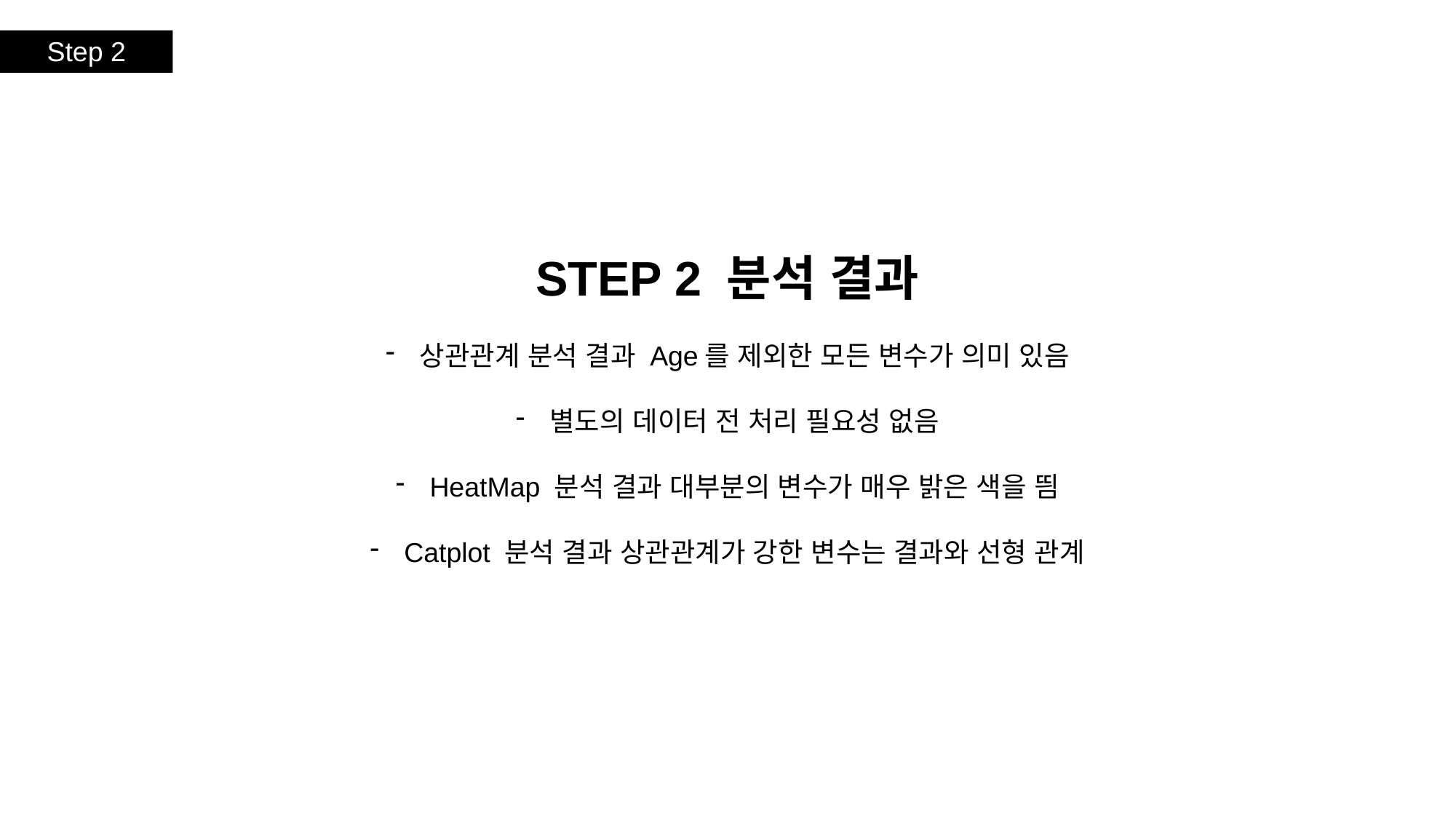

Step 2
STEP 2 분석 결과

상관관계 분석 결과 Age를 제외한 모든 변수가 의미 있음

별도의 데이터 전 처리 필요성 없음

HeatMap 분석 결과 대부분의 변수가 매우 밝은 색을 띔

Catplot 분석 결과 상관관계가 강한 변수는 결과와 선형 관계